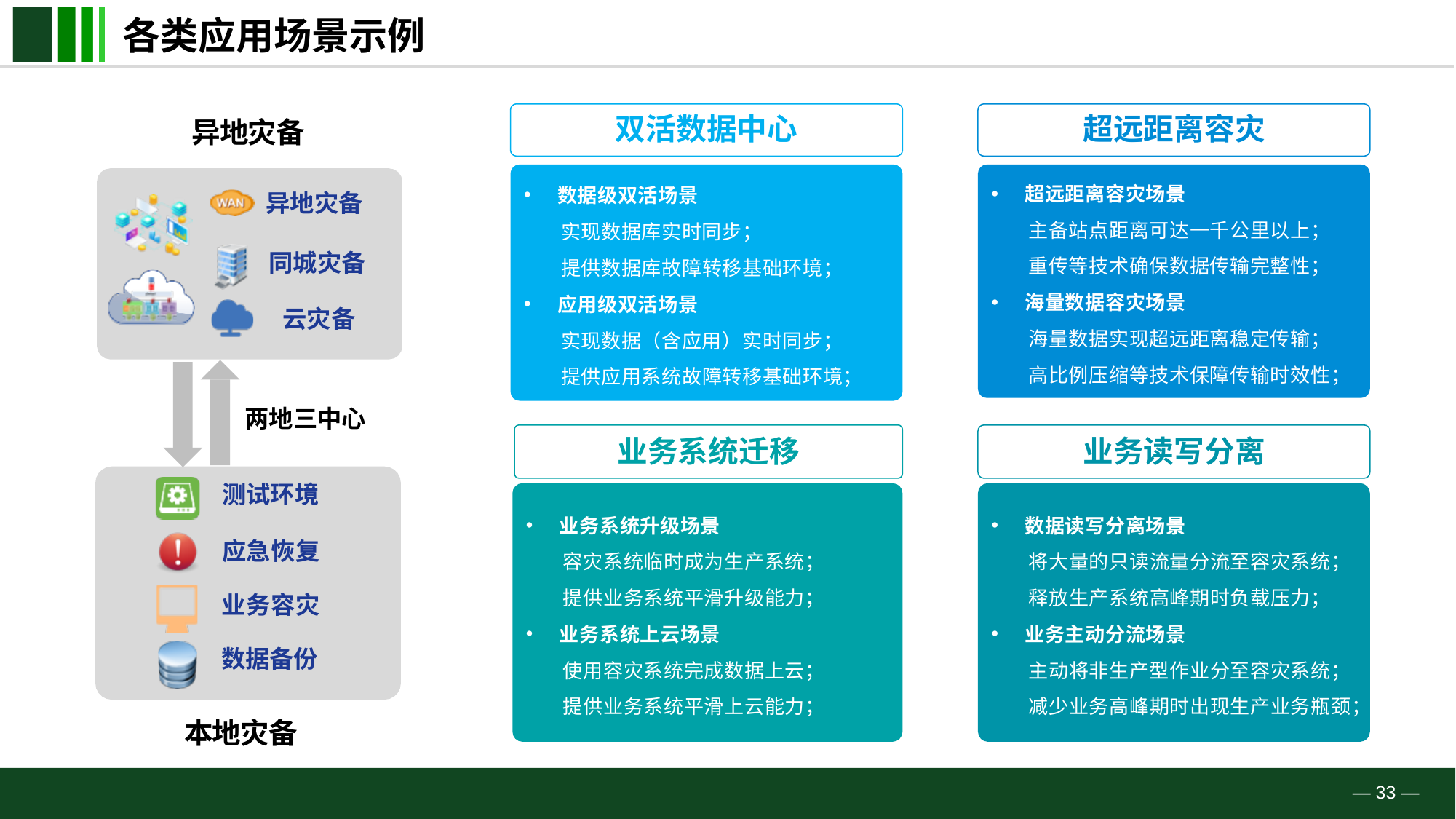

# 各类应用场景示例

双活数据中心
超远距离容灾
异地灾备

超远距离容灾场景
主备站点距离可达一千公里以上； 重传等技术确保数据传输完整性；
海量数据容灾场景
海量数据实现超远距离稳定传输；  高比例压缩等技术保障传输时效性；

数据级双活场景
实现数据库实时同步；
提供数据库故障转移基础环境；
应用级双活场景
实现数据（含应用）实时同步；  提供应用系统故障转移基础环境；
异地灾备

同城灾备
云灾备

两地三中心

业务系统迁移
业务读写分离

测试环境
应急恢复 业务容灾 数据备份

业务系统升级场景
容灾系统临时成为生产系统； 提供业务系统平滑升级能力；
业务系统上云场景
使用容灾系统完成数据上云； 提供业务系统平滑上云能力；
数据读写分离场景
将大量的只读流量分流至容灾系统； 释放生产系统高峰期时负载压力；
业务主动分流场景
主动将非生产型作业分至容灾系统；  减少业务高峰期时出现生产业务瓶颈；

本地灾备
— 33 —